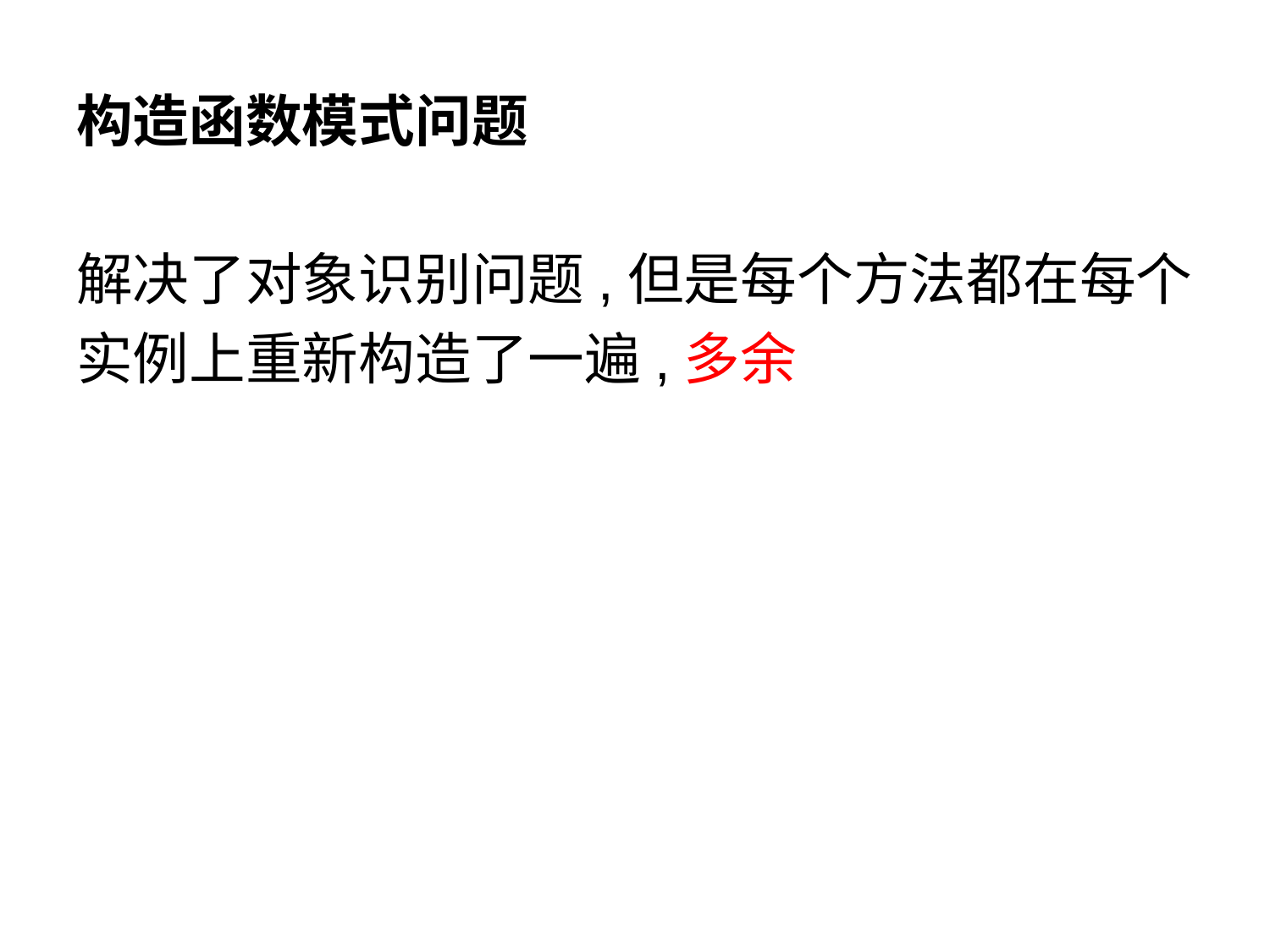

构造函数模式问题

解决了对象识别问题,但是每个方法都在每个
实例上重新构造了一遍,多余